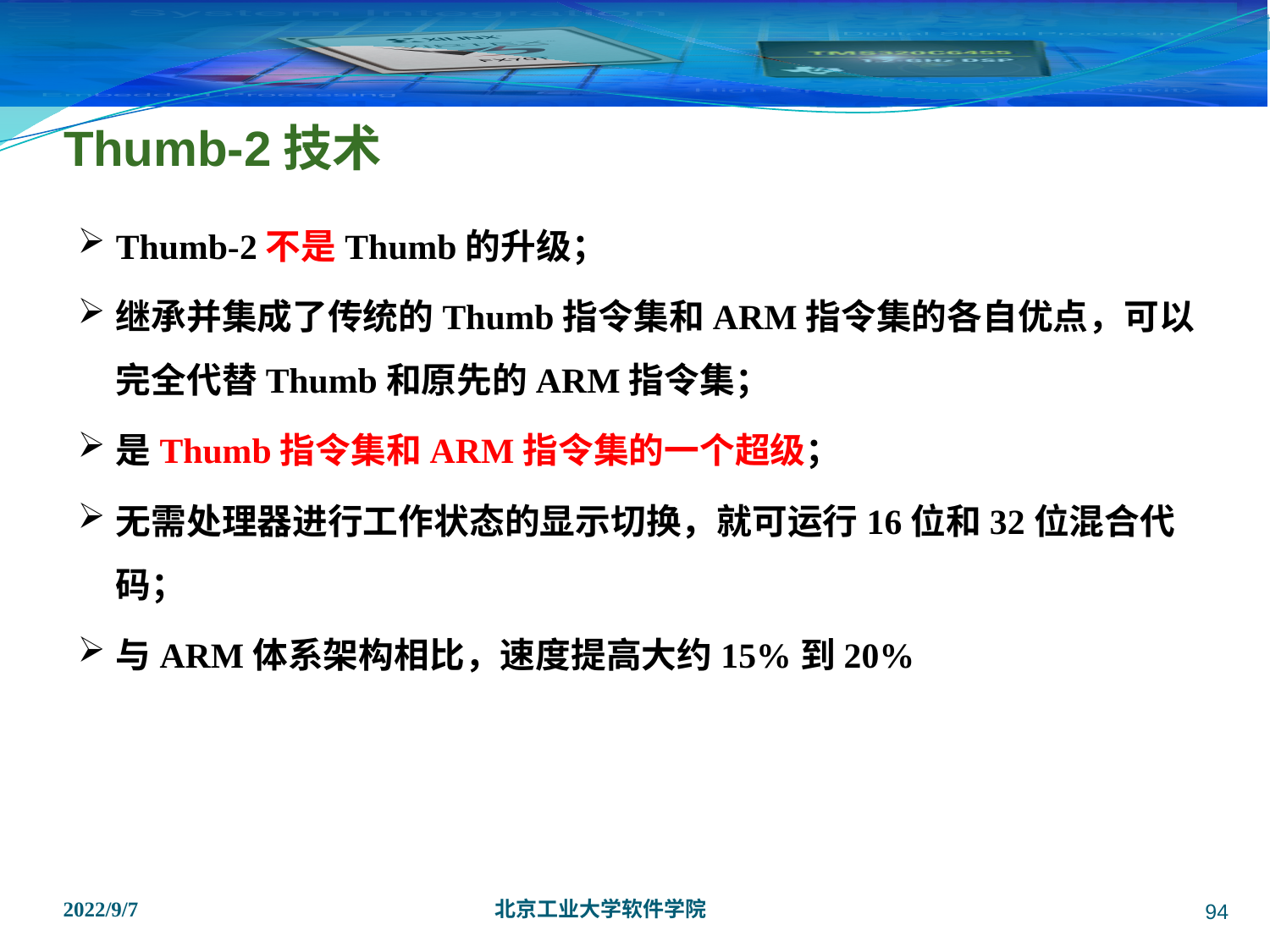

# Thumb-2技术
Thumb-2不是Thumb的升级；
继承并集成了传统的Thumb指令集和ARM指令集的各自优点，可以完全代替Thumb和原先的ARM指令集；
是Thumb指令集和ARM指令集的一个超级；
无需处理器进行工作状态的显示切换，就可运行16位和32位混合代码；
与ARM体系架构相比，速度提高大约15%到20%